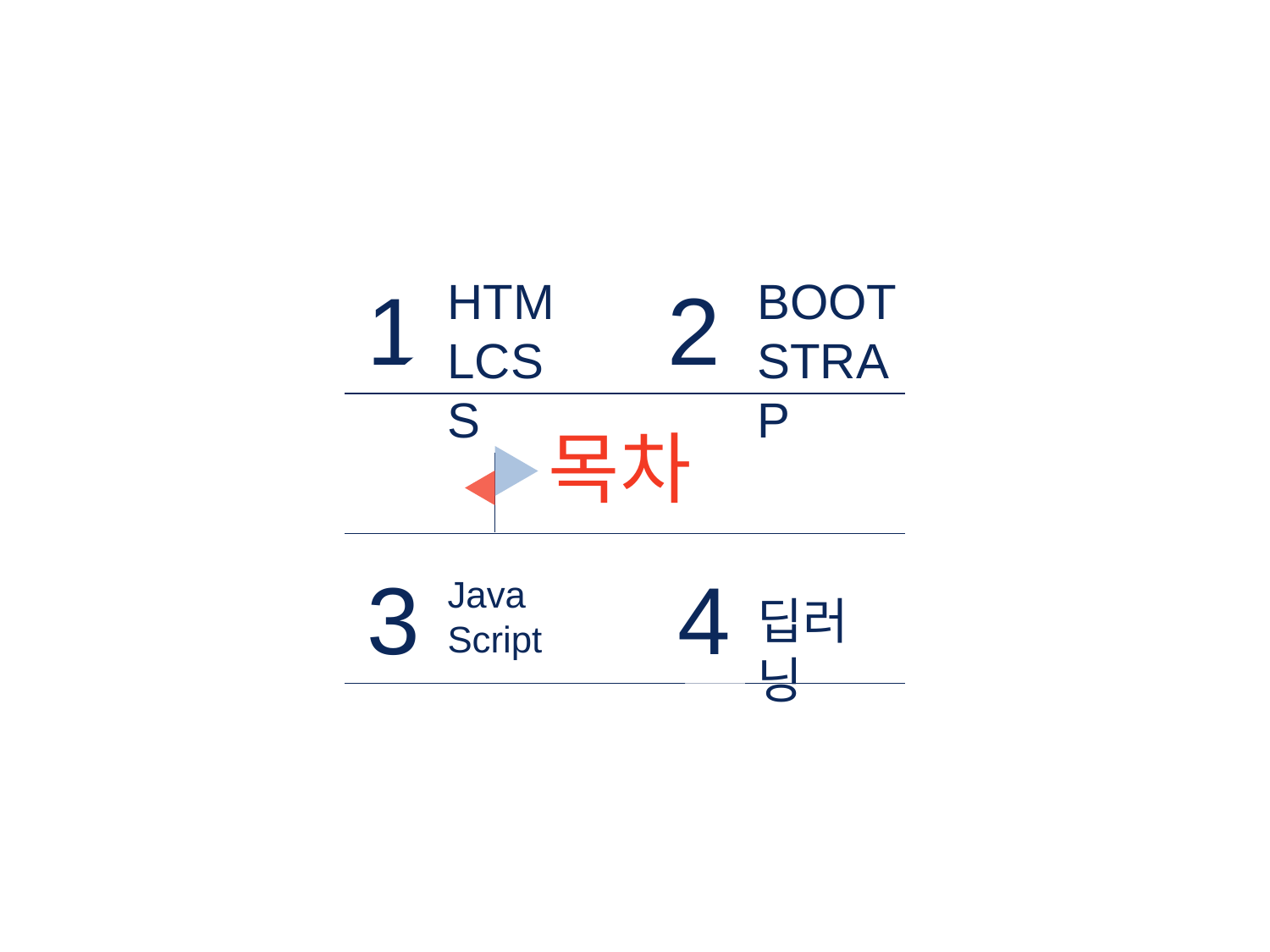

1

HTMLCSS
2
BOOT
STRAP
목차

3

4

Java
Script
딥러닝
2